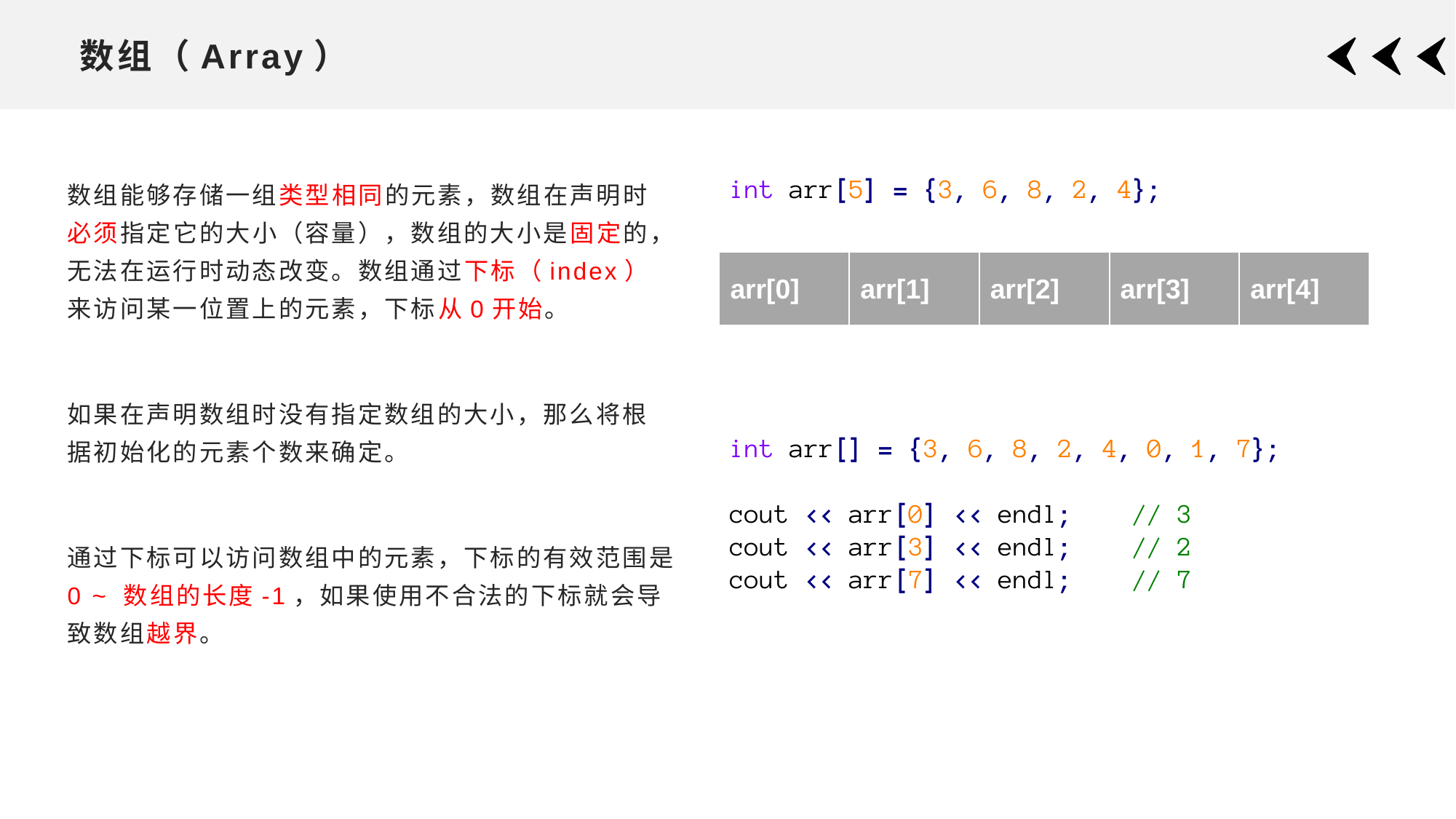

# 数组（Array）
数组能够存储一组类型相同的元素，数组在声明时必须指定它的大小（容量），数组的大小是固定的，无法在运行时动态改变。数组通过下标（index）来访问某一位置上的元素，下标从0开始。

如果在声明数组时没有指定数组的大小，那么将根据初始化的元素个数来确定。

通过下标可以访问数组中的元素，下标的有效范围是0 ~ 数组的长度-1，如果使用不合法的下标就会导致数组越界。
int arr[5] = {3, 6, 8, 2, 4};
| arr[0] | arr[1] | arr[2] | arr[3] | arr[4] |
| --- | --- | --- | --- | --- |
int arr[] = {3, 6, 8, 2, 4, 0, 1, 7};

cout << arr[0] << endl;    // 3
cout << arr[3] << endl;    // 2
cout << arr[7] << endl;    // 7